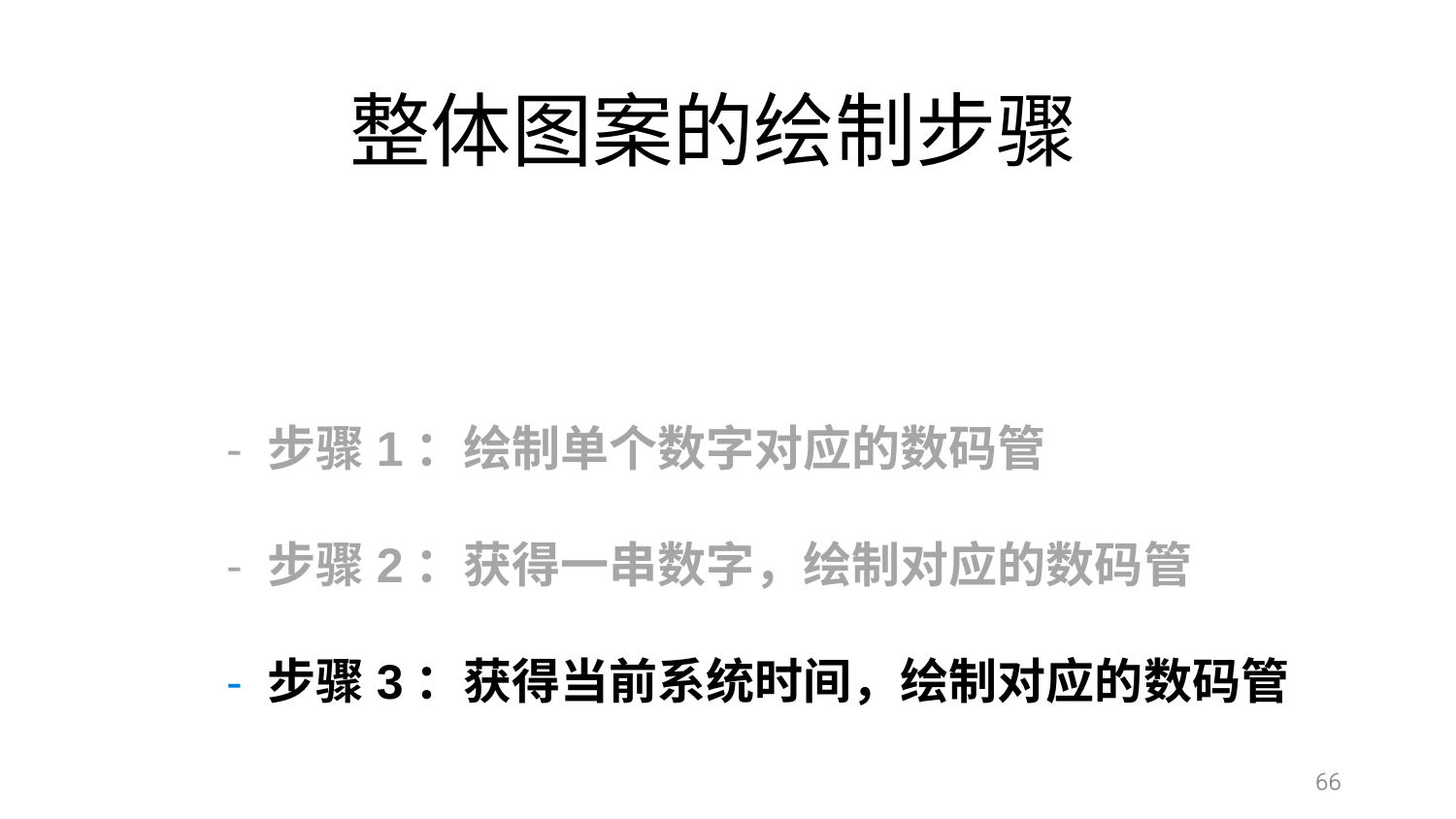

整体图案的绘制步骤
- 步骤1：绘制单个数字对应的数码管
- 步骤2：获得一串数字，绘制对应的数码管
- 步骤3：获得当前系统时间，绘制对应的数码管
66